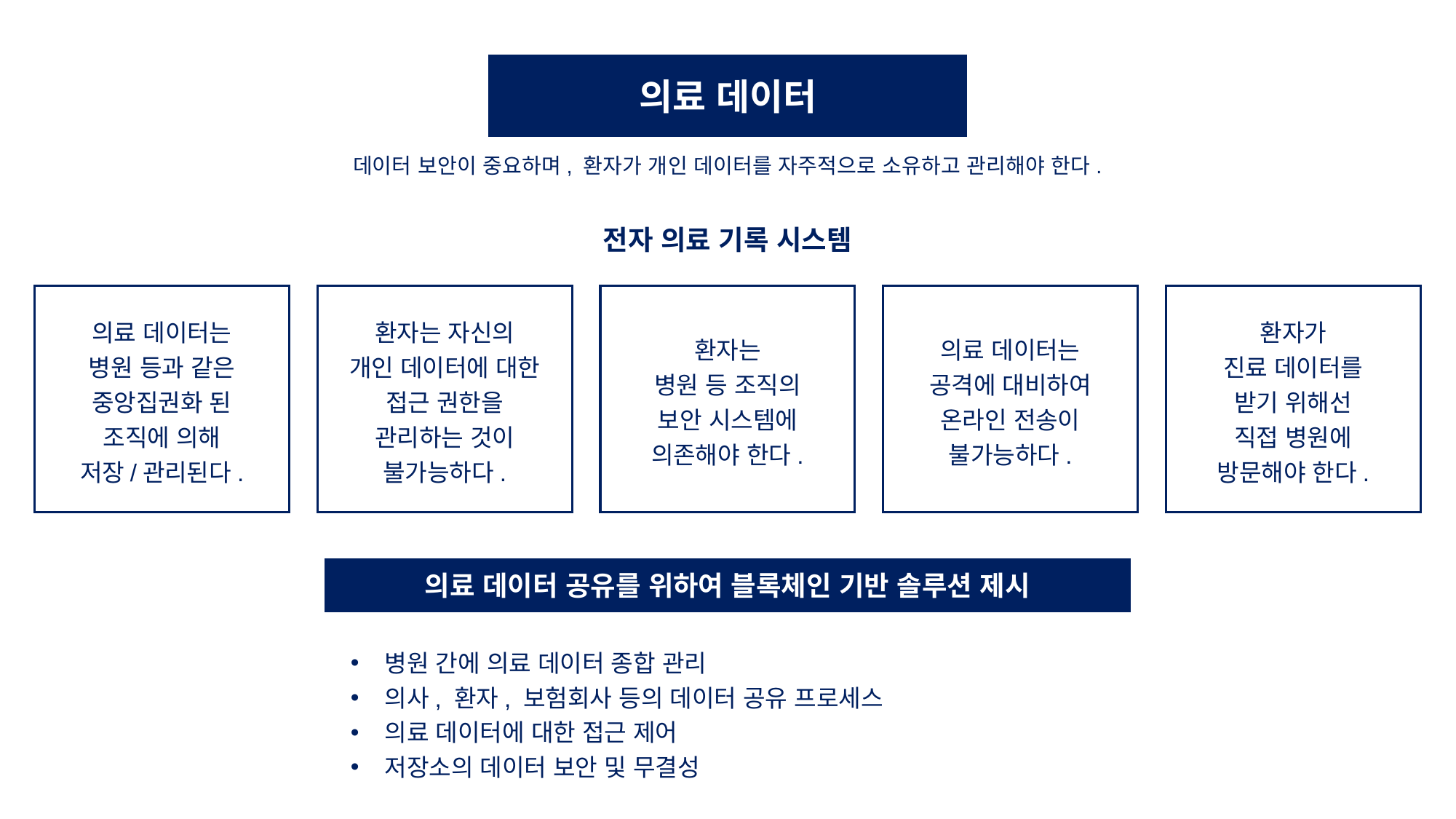

의료 데이터
데이터 보안이 중요하며, 환자가 개인 데이터를 자주적으로 소유하고 관리해야 한다.
전자 의료 기록 시스템
의료 데이터는
병원 등과 같은
중앙집권화 된
조직에 의해
저장/관리된다.
환자는
병원 등 조직의
보안 시스템에
의존해야 한다.
환자가
진료 데이터를
받기 위해선
직접 병원에
방문해야 한다.
환자는 자신의
개인 데이터에 대한
접근 권한을
관리하는 것이
불가능하다.
의료 데이터는
공격에 대비하여
온라인 전송이
불가능하다.
의료 데이터 공유를 위하여 블록체인 기반 솔루션 제시
병원 간에 의료 데이터 종합 관리
의사, 환자, 보험회사 등의 데이터 공유 프로세스
의료 데이터에 대한 접근 제어
저장소의 데이터 보안 및 무결성